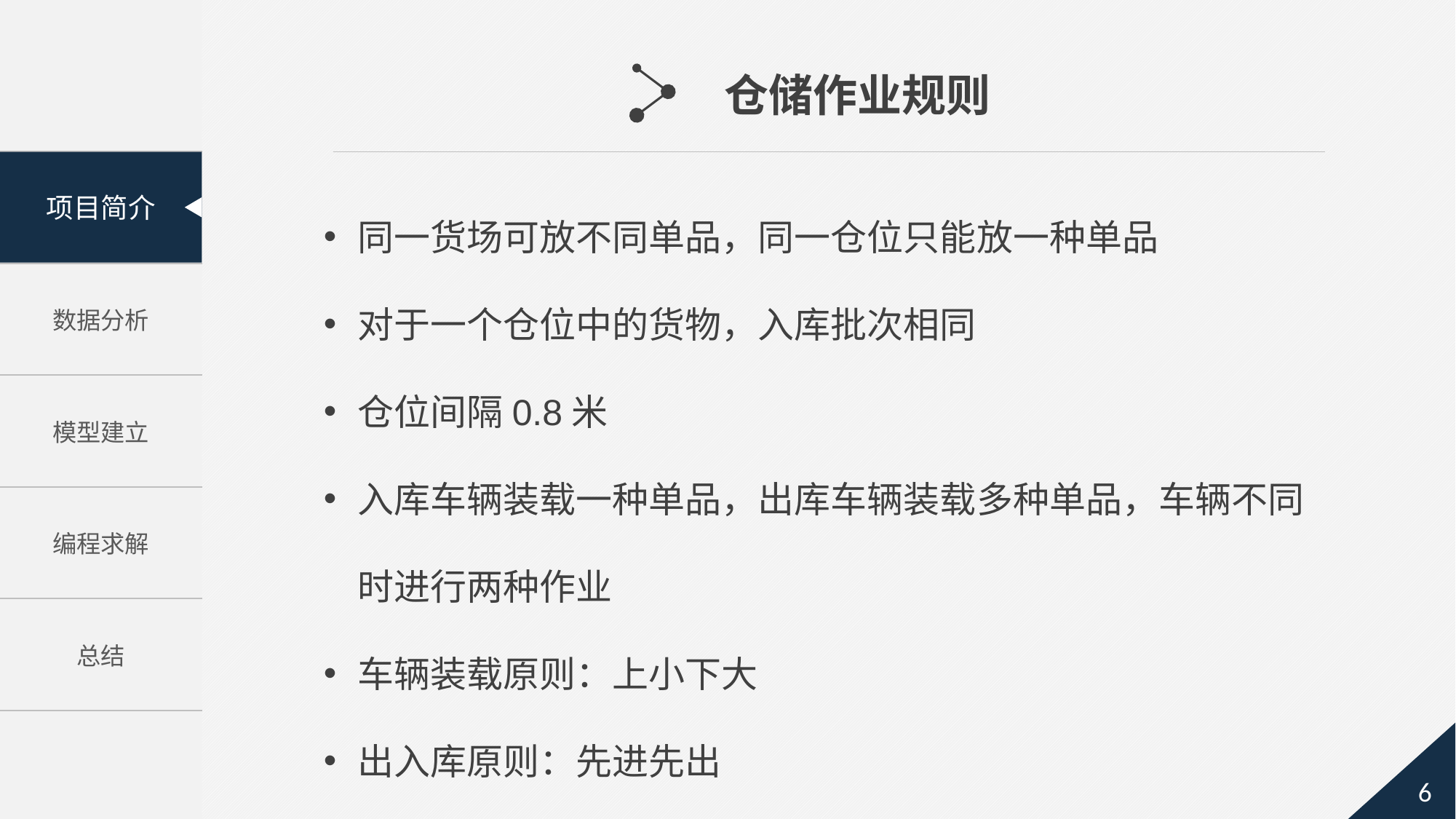

仓储作业规则
同一货场可放不同单品，同一仓位只能放一种单品
对于一个仓位中的货物，入库批次相同
仓位间隔0.8米
入库车辆装载一种单品，出库车辆装载多种单品，车辆不同时进行两种作业
车辆装载原则：上小下大
出入库原则：先进先出